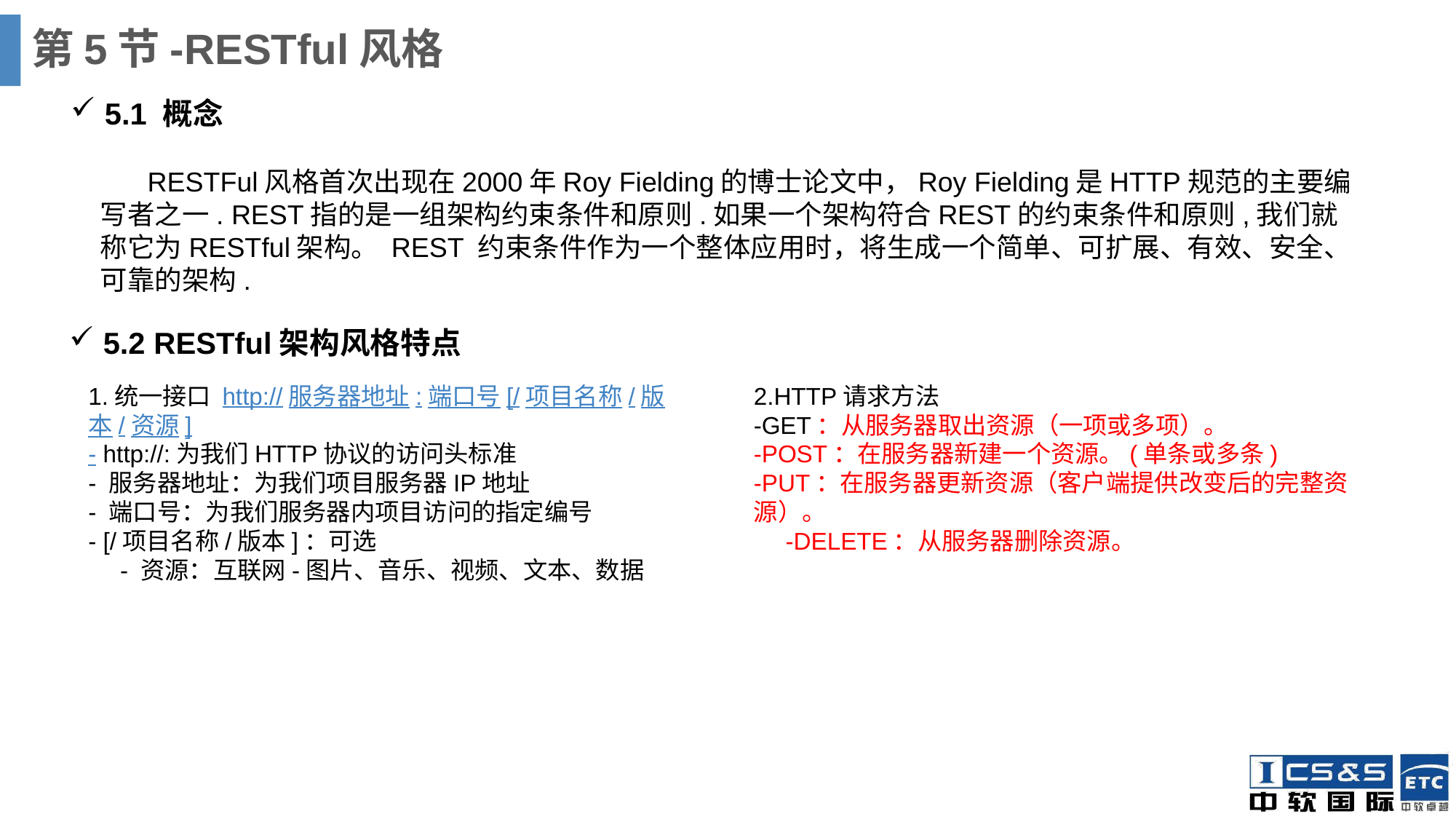

# 第5节-RESTful风格
5.1 概念
  RESTFul风格首次出现在2000年Roy Fielding的博士论文中，Roy Fielding是HTTP规范的主要编写者之一. REST指的是一组架构约束条件和原则.如果一个架构符合REST的约束条件和原则,我们就称它为RESTful架构。 REST 约束条件作为一个整体应用时，将生成一个简单、可扩展、有效、安全、可靠的架构.
5.2 RESTful架构风格特点
1.统一接口 http://服务器地址:端口号[/项目名称/版本/资源]- http://:为我们HTTP协议的访问头标准   - 服务器地址：为我们项目服务器IP地址  - 端口号：为我们服务器内项目访问的指定编号  - [/项目名称/版本]：可选  - 资源：互联网-图片、音乐、视频、文本、数据
2.HTTP请求方法-GET：从服务器取出资源（一项或多项）。-POST：在服务器新建一个资源。(单条或多条)-PUT：在服务器更新资源（客户端提供改变后的完整资源）。-DELETE：从服务器删除资源。